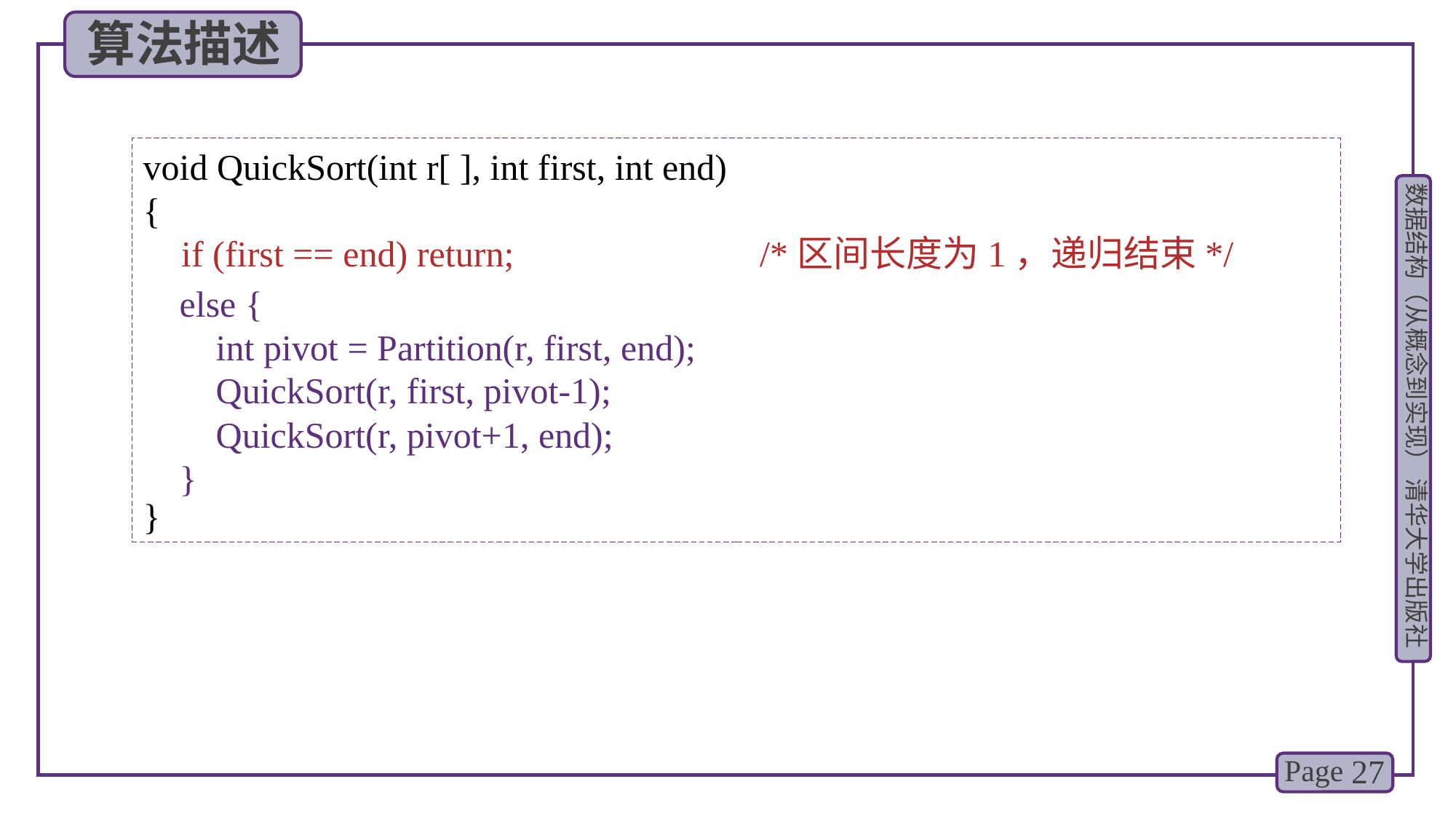

算法描述

void QuickSort(int r[ ], int first, int end)
{

}
    if (first == end) return;                           /*区间长度为1，递归结束*/
    else {
        int pivot = Partition(r, first, end);
        QuickSort(r, first, pivot-1);
        QuickSort(r, pivot+1, end);
    }